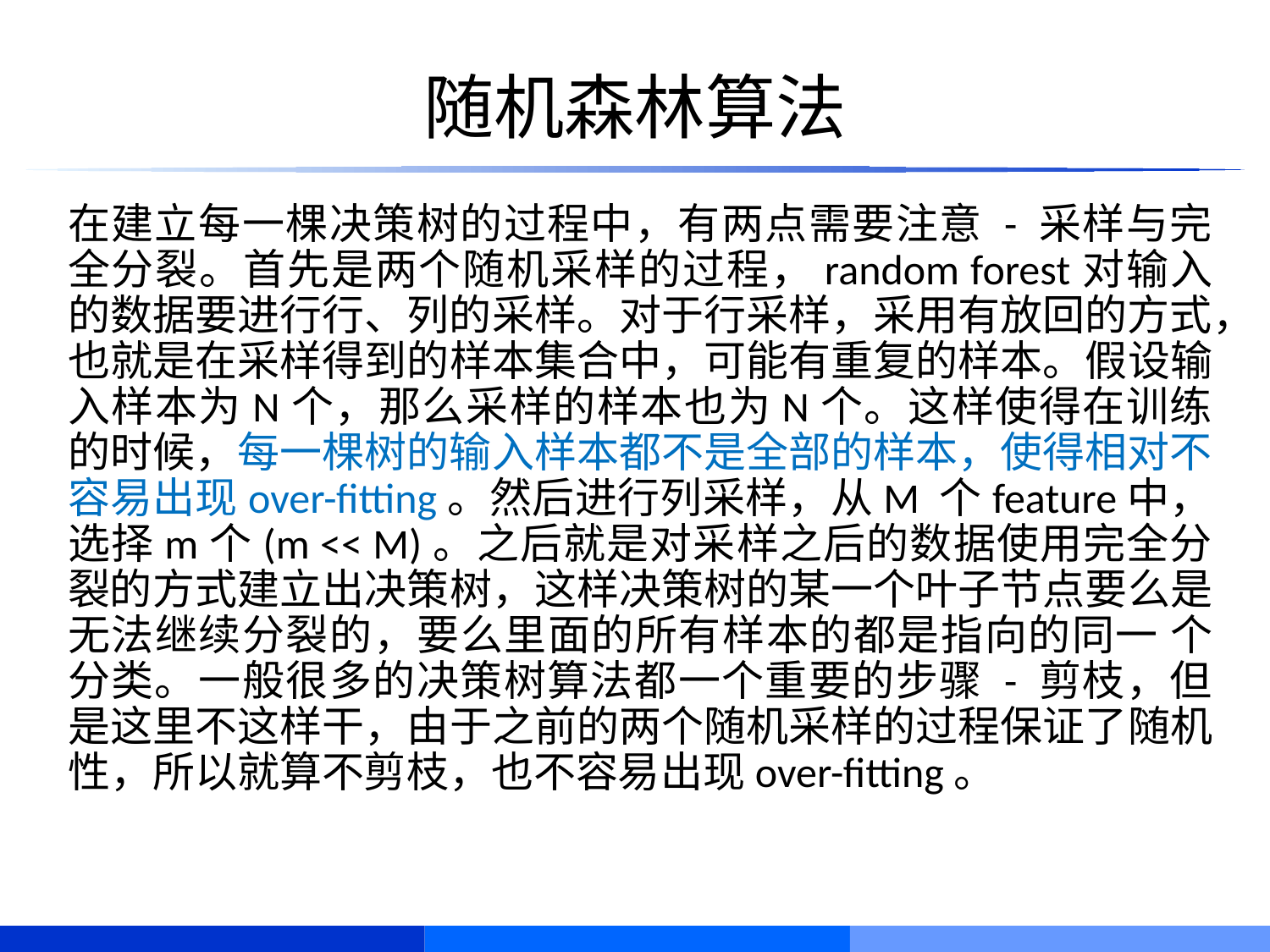

# 随机森林算法
在建立每一棵决策树的过程中，有两点需要注意 - 采样与完全分裂。首先是两个随机采样的过程，random forest对输入的数据要进行行、列的采样。对于行采样，采用有放回的方式，也就是在采样得到的样本集合中，可能有重复的样本。假设输入样本为N个，那么采样的样本也为N个。这样使得在训练的时候，每一棵树的输入样本都不是全部的样本，使得相对不容易出现over-fitting。然后进行列采样，从M 个feature中，选择m个(m << M)。之后就是对采样之后的数据使用完全分裂的方式建立出决策树，这样决策树的某一个叶子节点要么是无法继续分裂的，要么里面的所有样本的都是指向的同一 个分类。一般很多的决策树算法都一个重要的步骤 - 剪枝，但是这里不这样干，由于之前的两个随机采样的过程保证了随机性，所以就算不剪枝，也不容易出现over-fitting。